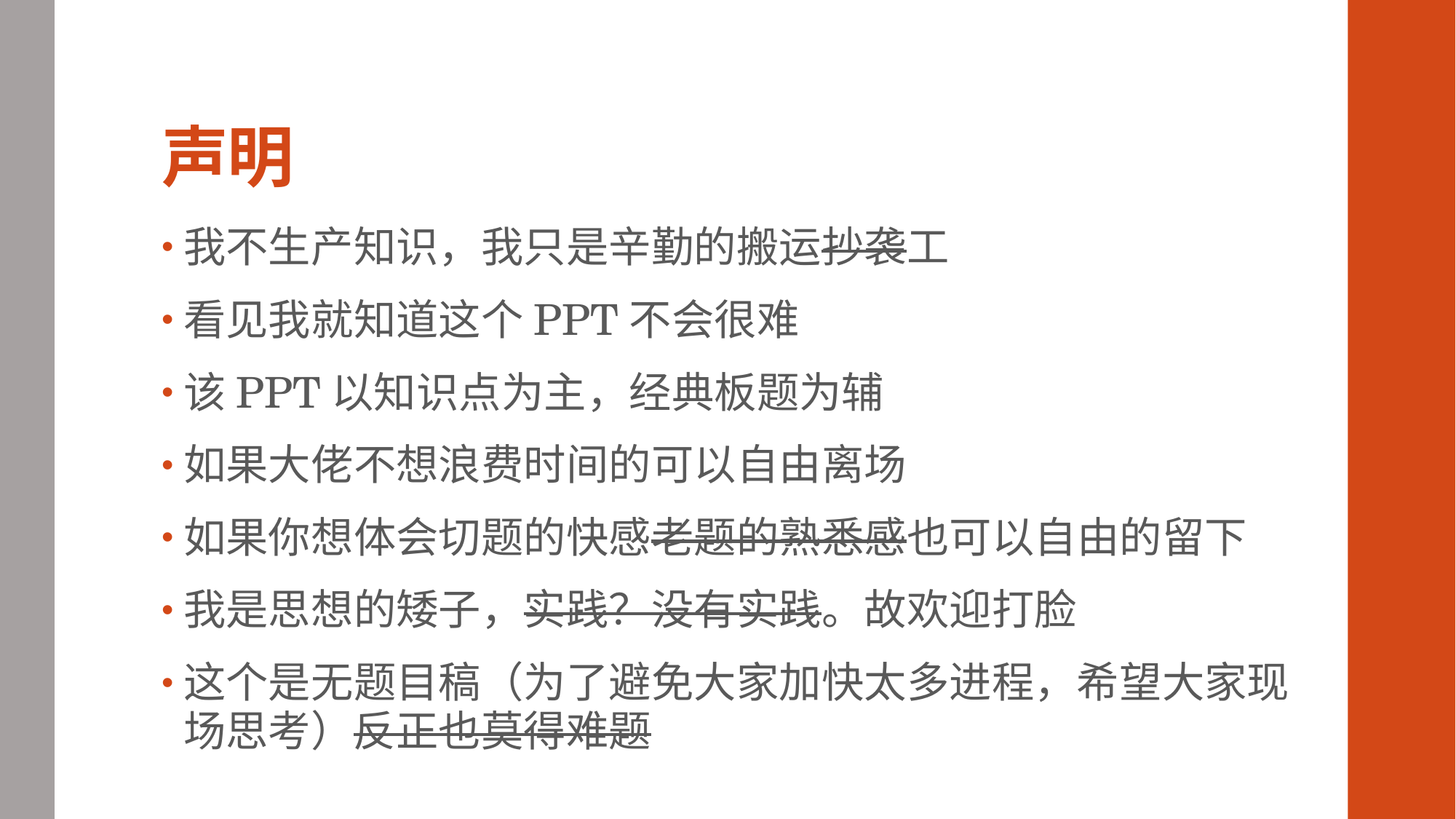

# 声明
我不生产知识，我只是辛勤的搬运抄袭工
看见我就知道这个PPT不会很难
该PPT以知识点为主，经典板题为辅
如果大佬不想浪费时间的可以自由离场
如果你想体会切题的快感老题的熟悉感也可以自由的留下
我是思想的矮子，实践？没有实践。故欢迎打脸
这个是无题目稿（为了避免大家加快太多进程，希望大家现场思考）反正也莫得难题